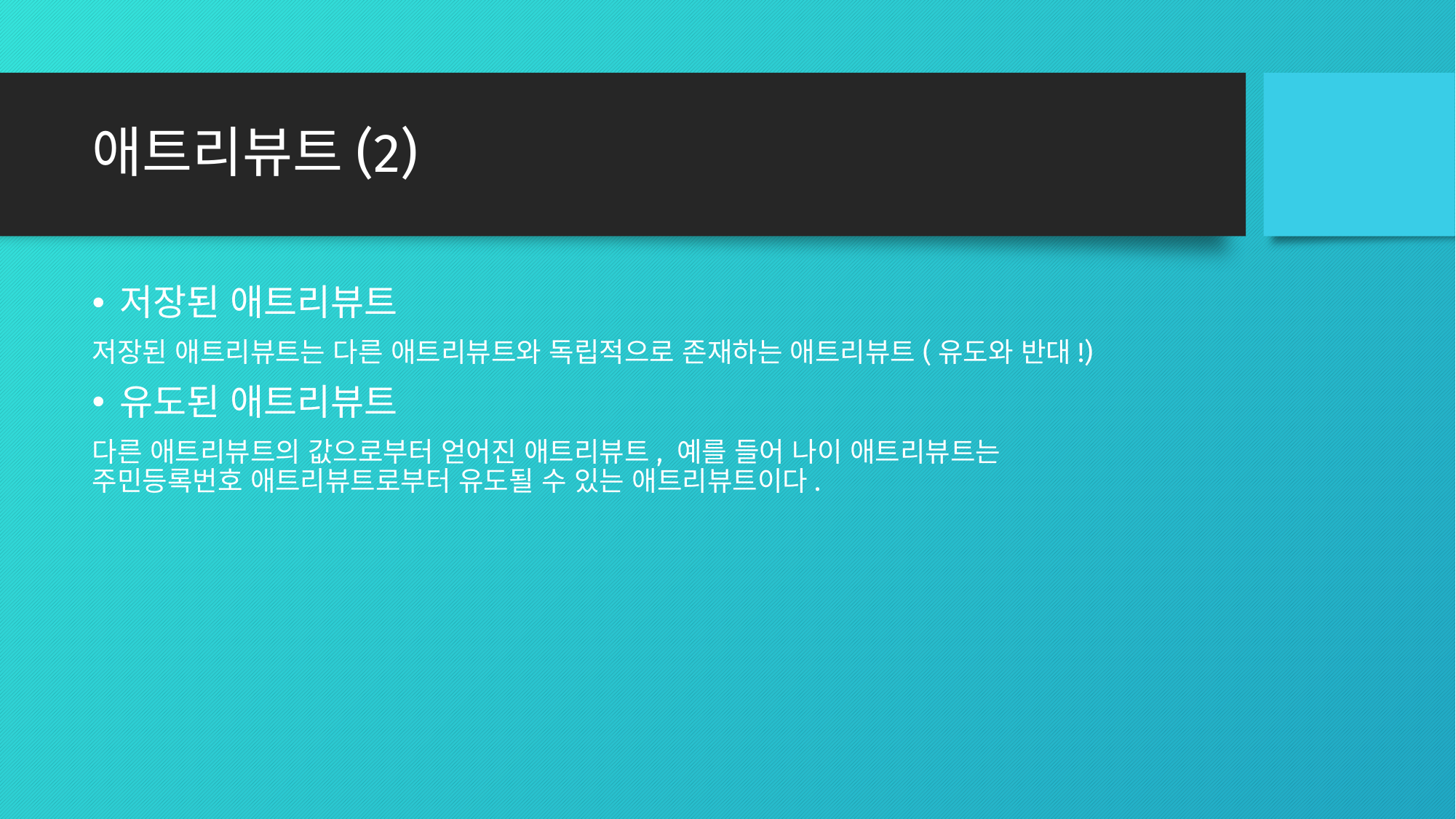

# 애트리뷰트(2)
저장된 애트리뷰트
저장된 애트리뷰트는 다른 애트리뷰트와 독립적으로 존재하는 애트리뷰트(유도와 반대!)
유도된 애트리뷰트
다른 애트리뷰트의 값으로부터 얻어진 애트리뷰트, 예를 들어 나이 애트리뷰트는                         주민등록번호 애트리뷰트로부터 유도될 수 있는 애트리뷰트이다.